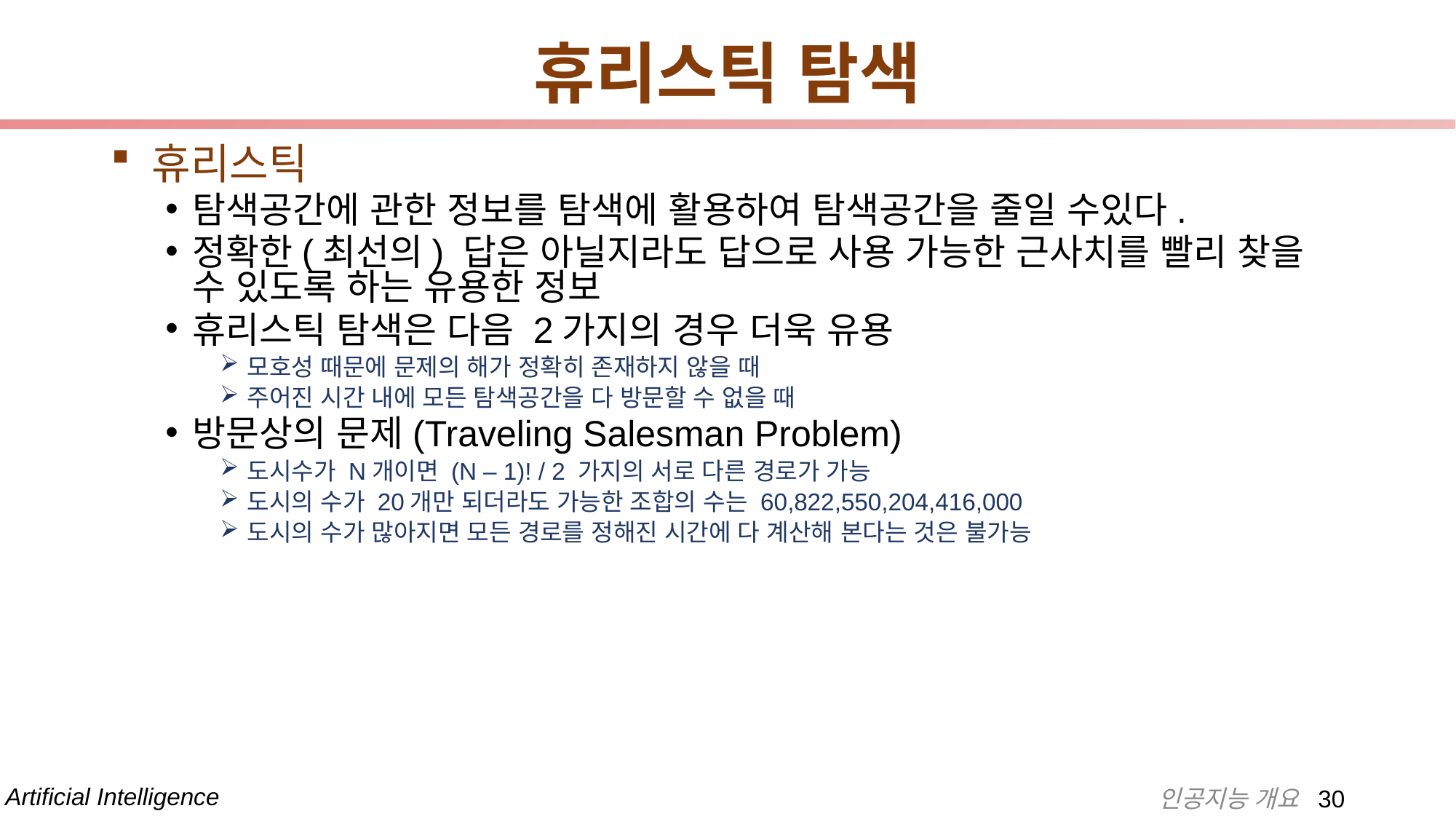

# 휴리스틱 탐색
휴리스틱
탐색공간에 관한 정보를 탐색에 활용하여 탐색공간을 줄일 수있다.
정확한(최선의) 답은 아닐지라도 답으로 사용 가능한 근사치를 빨리 찾을 수 있도록 하는 유용한 정보
휴리스틱 탐색은 다음 2가지의 경우 더욱 유용
모호성 때문에 문제의 해가 정확히 존재하지 않을 때
주어진 시간 내에 모든 탐색공간을 다 방문할 수 없을 때
방문상의 문제(Traveling Salesman Problem)
도시수가 N개이면 (N – 1)! / 2 가지의 서로 다른 경로가 가능
도시의 수가 20개만 되더라도 가능한 조합의 수는 60,822,550,204,416,000
도시의 수가 많아지면 모든 경로를 정해진 시간에 다 계산해 본다는 것은 불가능